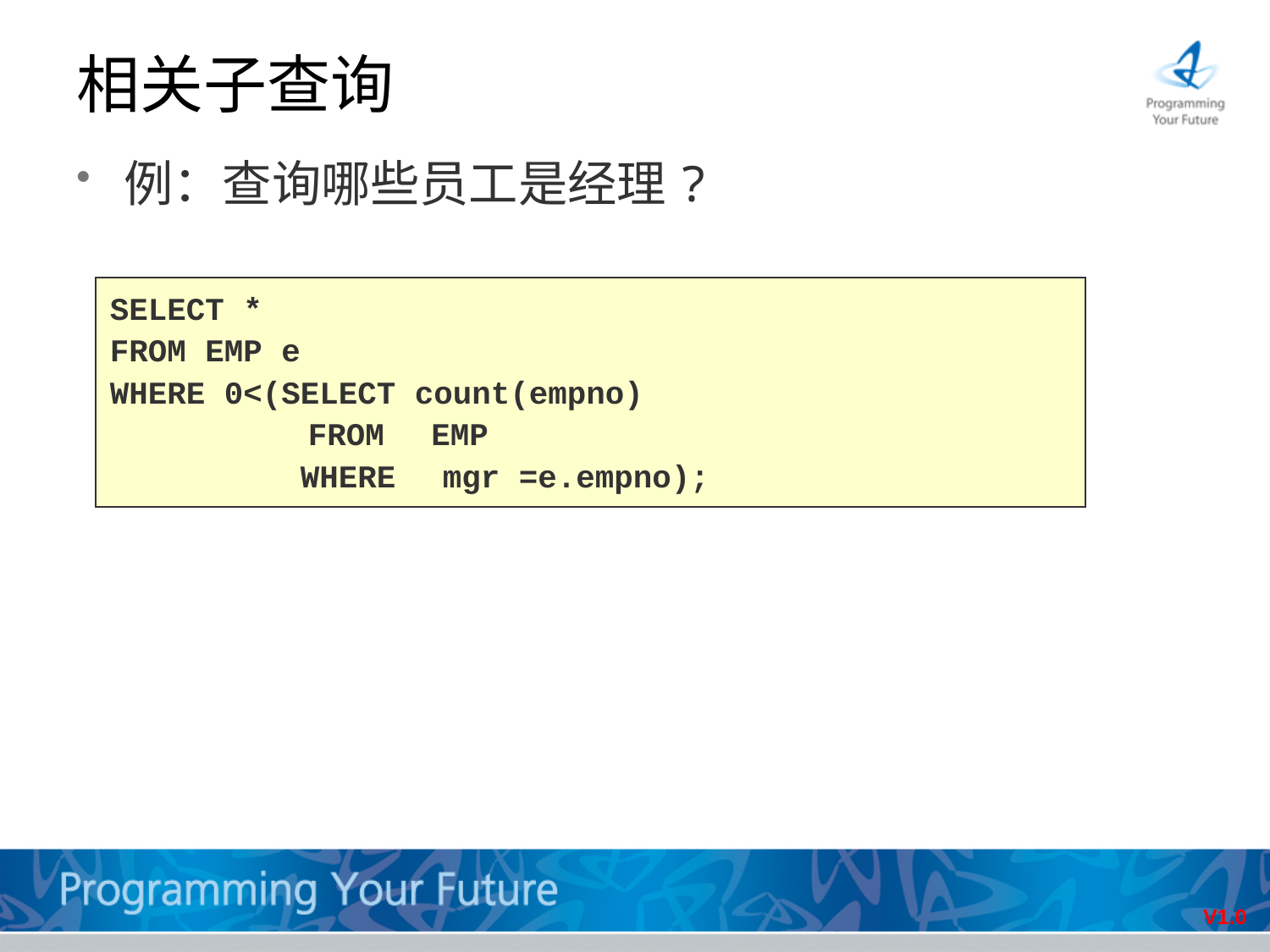

# 相关子查询
例：查询哪些员工是经理?

SELECT *
FROM EMP e
WHERE 0<(SELECT count(empno)
　　　　　　FROM　EMP
          WHERE　mgr =e.empno);